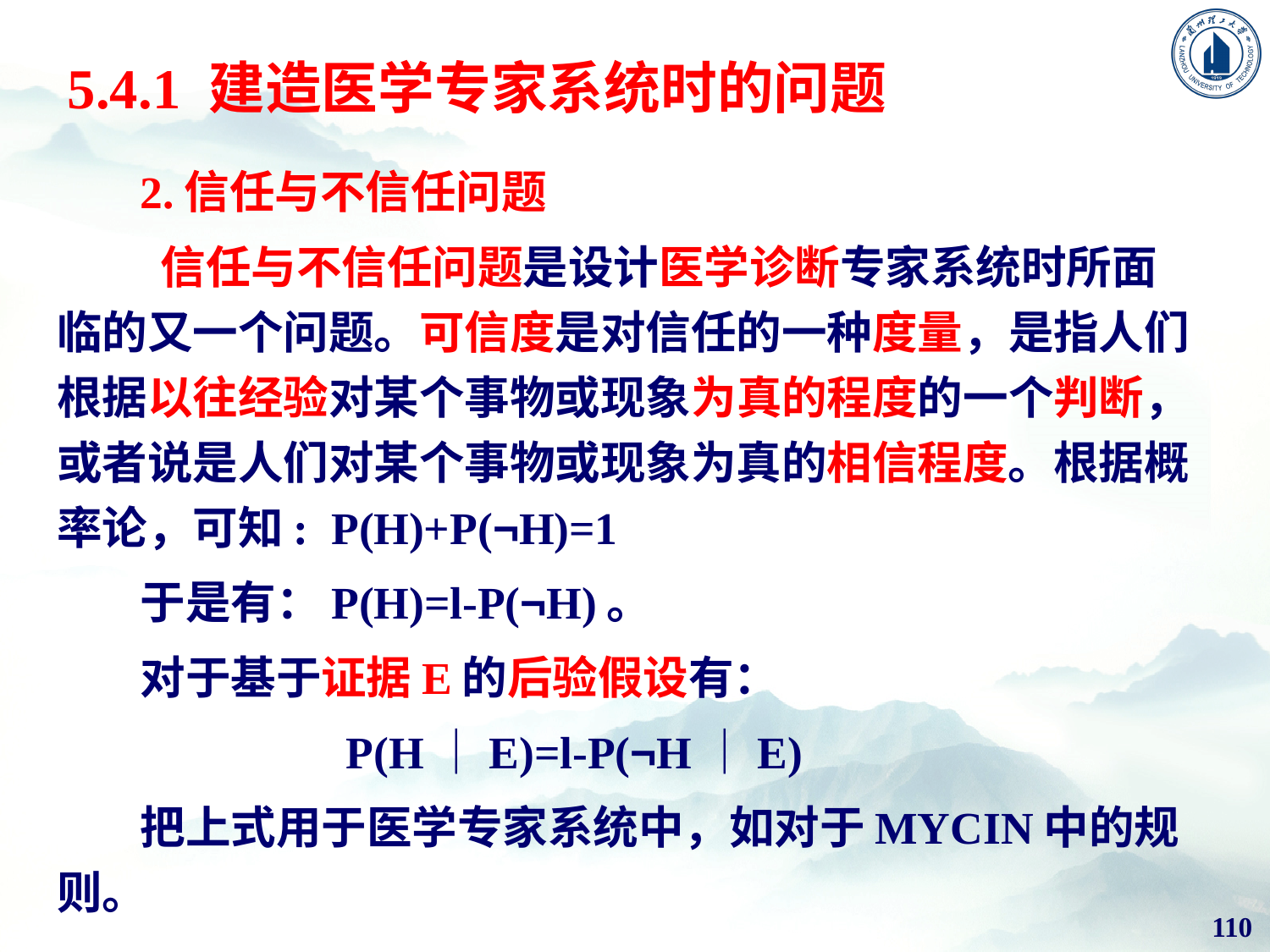

5.4.1 建造医学专家系统时的问题
2.信任与不信任问题
 信任与不信任问题是设计医学诊断专家系统时所面临的又一个问题。可信度是对信任的一种度量，是指人们根据以往经验对某个事物或现象为真的程度的一个判断，或者说是人们对某个事物或现象为真的相信程度。根据概率论，可知:  P(H)+P(¬H)=1
于是有：P(H)=l-P(¬H)。
对于基于证据E的后验假设有：
                  P(H｜E)=l-P(¬H｜E)
把上式用于医学专家系统中，如对于MYCIN中的规则。
110